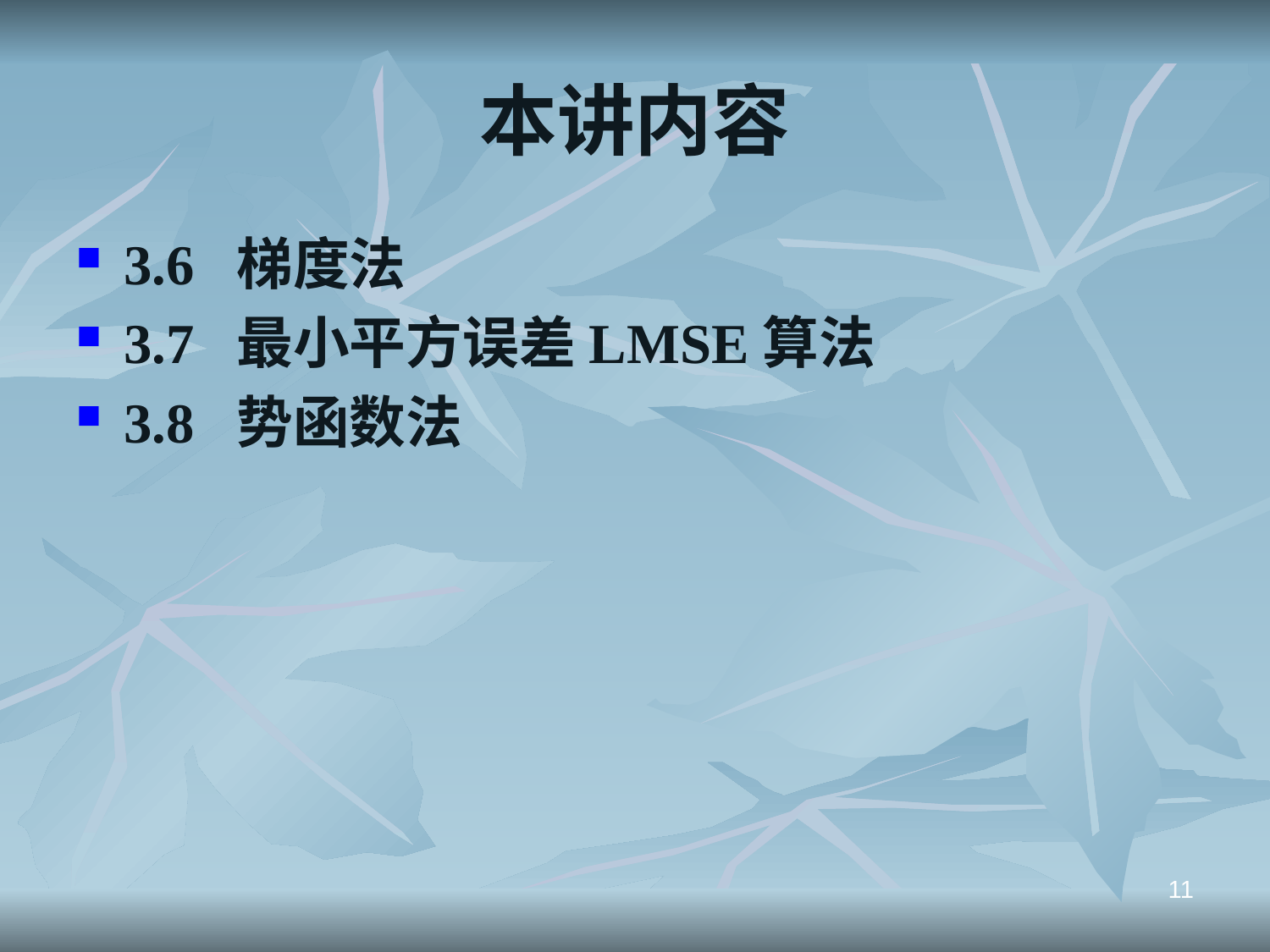

# 本讲内容
3.6  梯度法
3.7  最小平方误差LMSE算法
3.8  势函数法

11